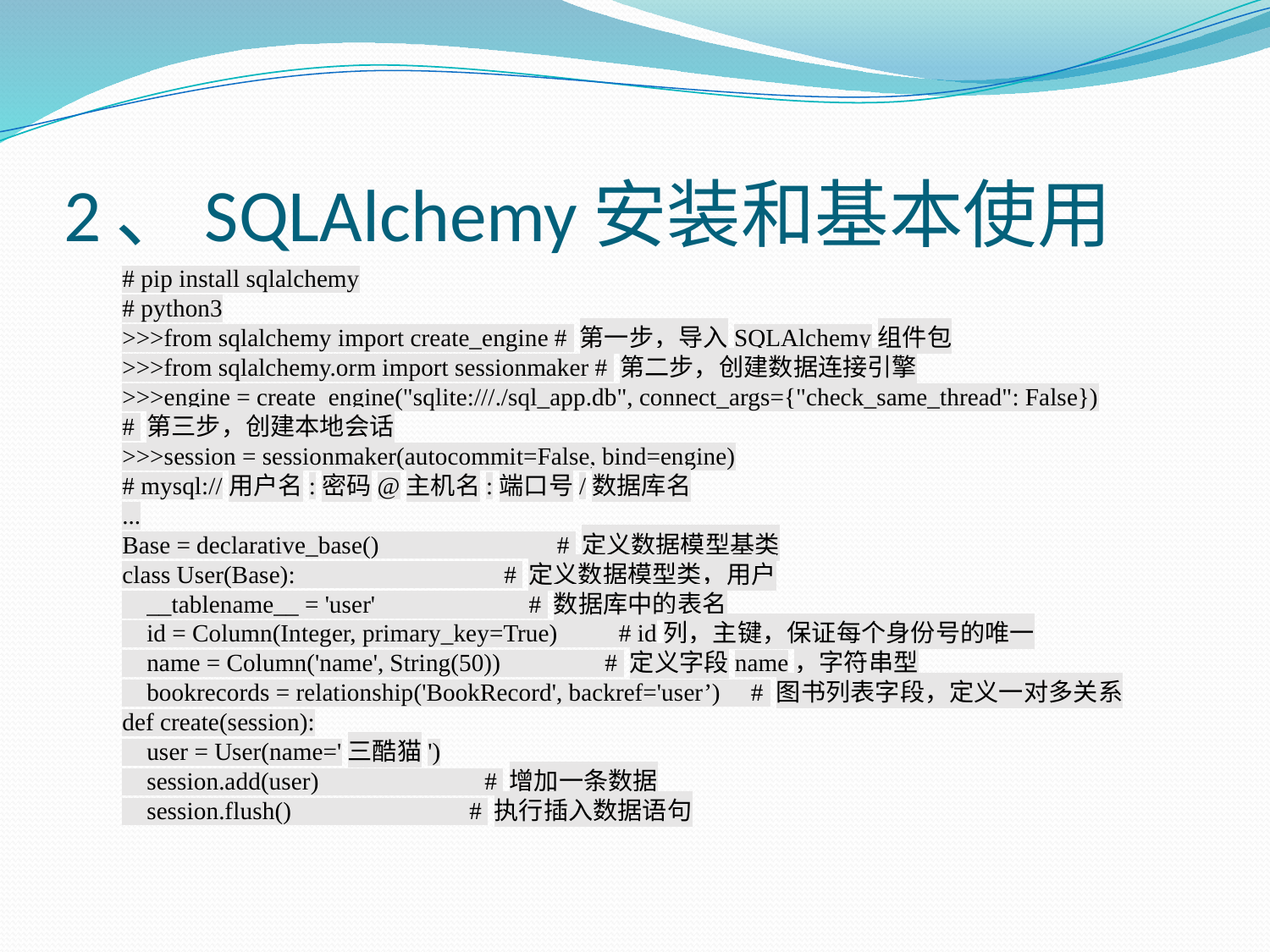

# 2、SQLAlchemy安装和基本使用
# pip install sqlalchemy
# python3
>>>from sqlalchemy import create_engine # 第一步，导入SQLAlchemy组件包
>>>from sqlalchemy.orm import sessionmaker # 第二步，创建数据连接引擎
>>>engine = create_engine("sqlite:///./sql_app.db", connect_args={"check_same_thread": False})
# 第三步，创建本地会话
>>>session = sessionmaker(autocommit=False, bind=engine)
# mysql://用户名:密码@主机名:端口号/数据库名
...
Base = declarative_base()                             # 定义数据模型基类
class User(Base):                                  # 定义数据模型类，用户
    __tablename__ = 'user'                         # 数据库中的表名
    id = Column(Integer, primary_key=True)          # id列，主键，保证每个身份号的唯一
    name = Column('name', String(50))                 # 定义字段name，字符串型
    bookrecords = relationship('BookRecord', backref='user’)     # 图书列表字段，定义一对多关系
def create(session):
    user = User(name='三酷猫')
    session.add(user)                           # 增加一条数据
    session.flush()                             # 执行插入数据语句